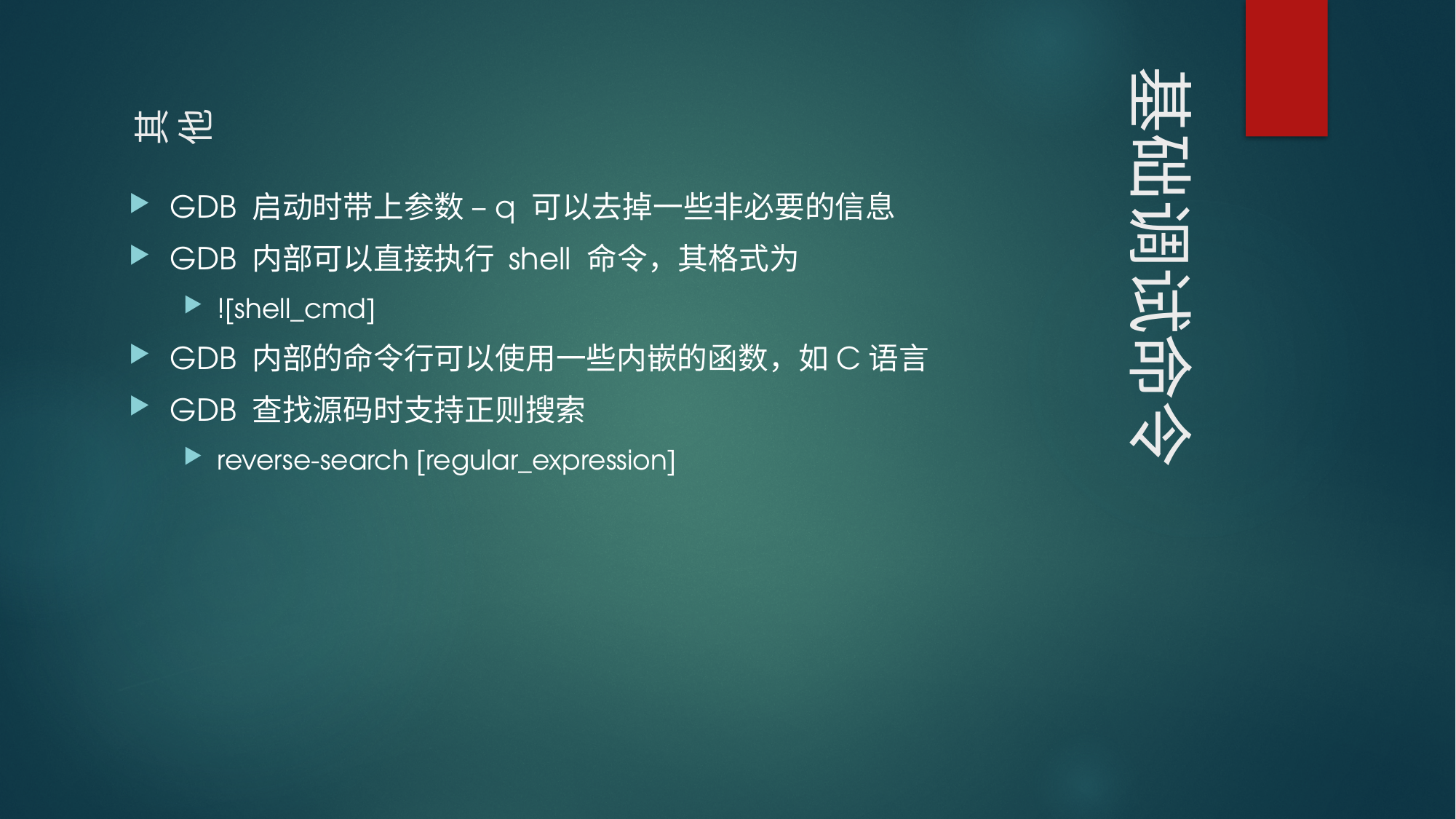

# 其他
基础调试命令
GDB 启动时带上参数 –q 可以去掉一些非必要的信息
GDB 内部可以直接执行 shell 命令，其格式为
![shell_cmd]
GDB 内部的命令行可以使用一些内嵌的函数，如C语言
GDB 查找源码时支持正则搜索
reverse-search [regular_expression]